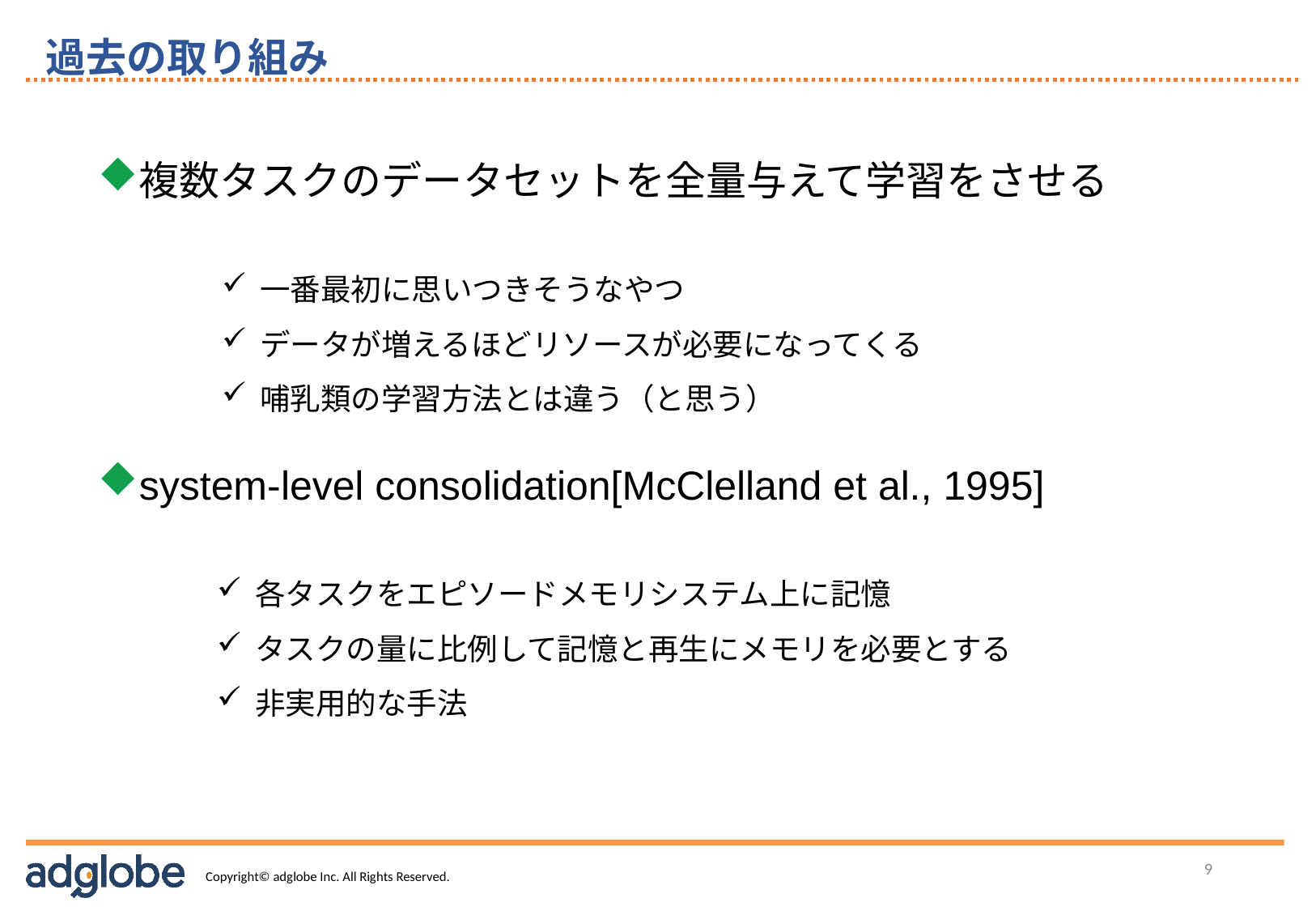

過去の取り組み
複数タスクのデータセットを全量与えて学習をさせる
一番最初に思いつきそうなやつ
データが増えるほどリソースが必要になってくる
哺乳類の学習方法とは違う（と思う）
system-level consolidation[McClelland et al., 1995]
各タスクをエピソードメモリシステム上に記憶
タスクの量に比例して記憶と再生にメモリを必要とする
非実用的な手法
9